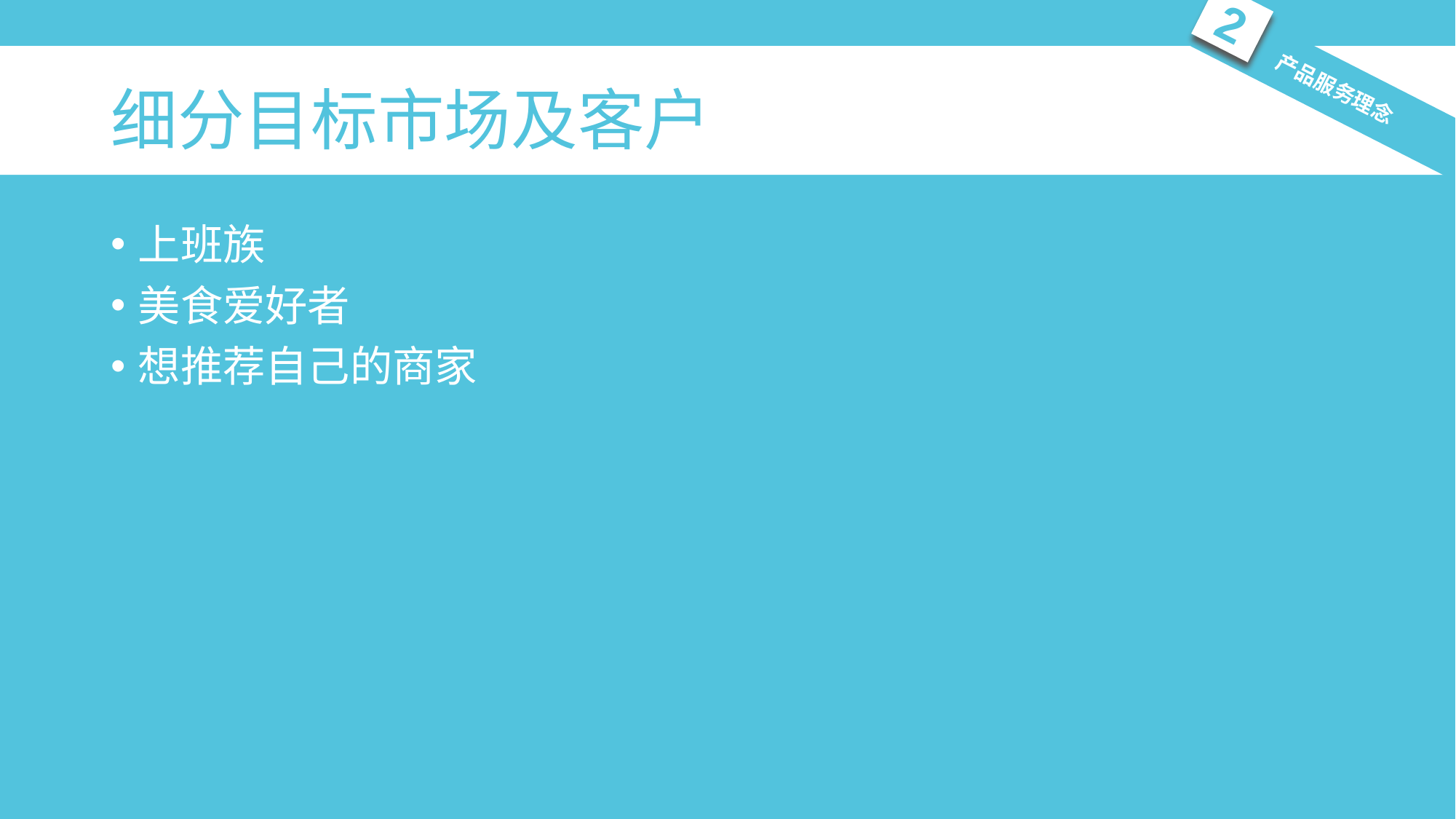

2
# 细分目标市场及客户

  产品服务理念
上班族
美食爱好者
想推荐自己的商家